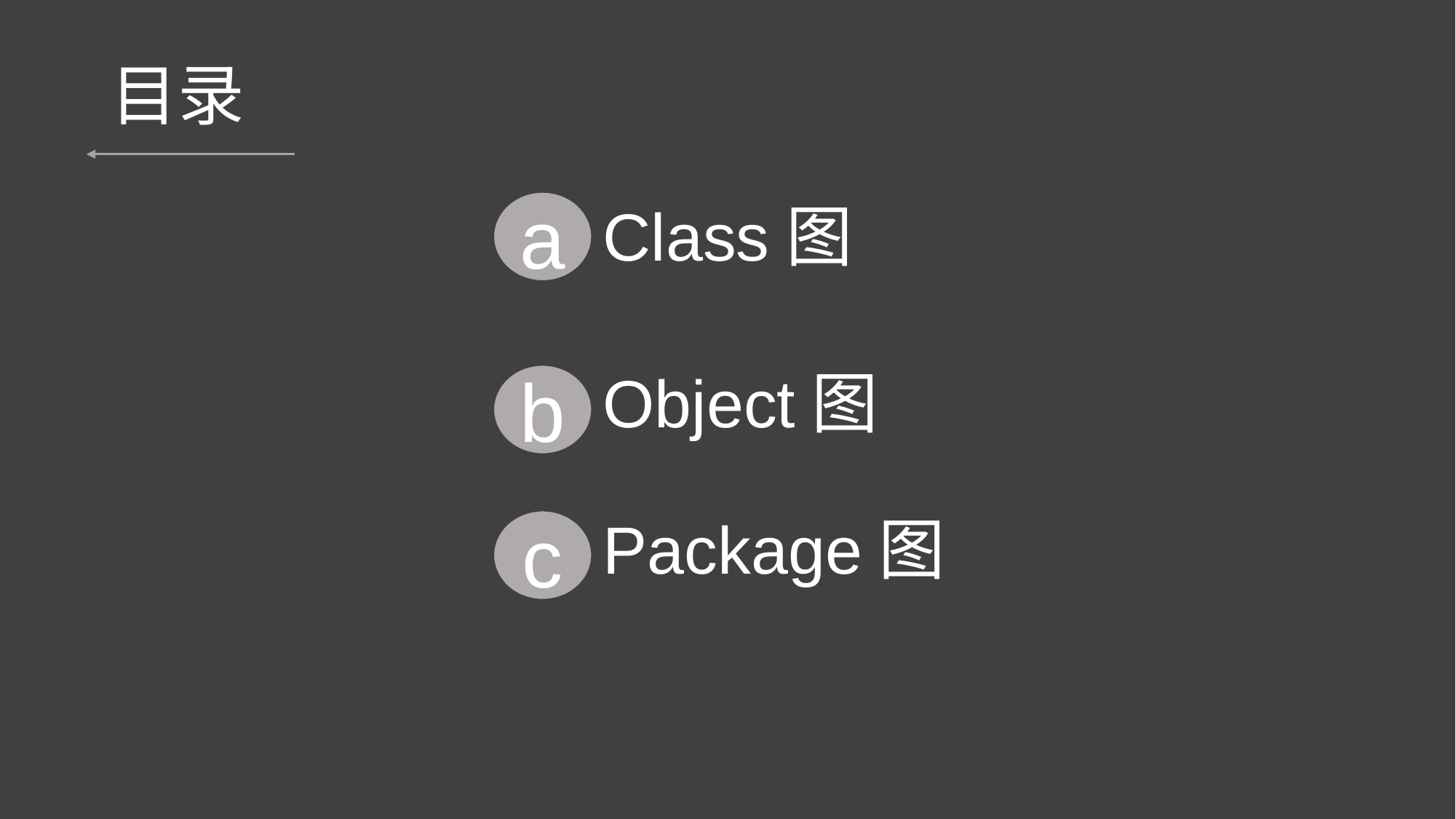

# 目录
a
Class图
b
Object图
c
Package图